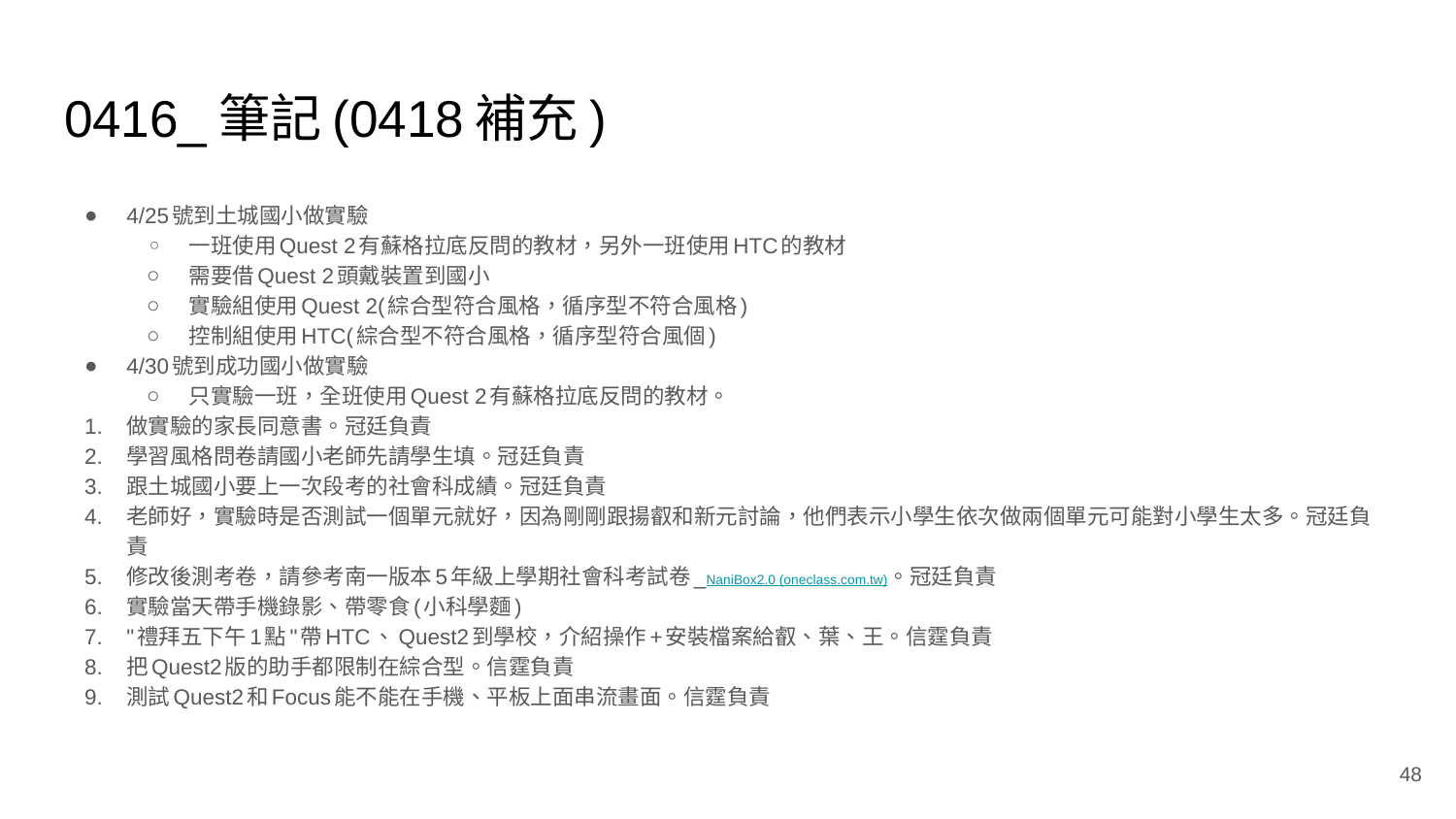

# 0416_筆記(0418補充)
4/25號到土城國小做實驗
一班使用Quest 2有蘇格拉底反問的教材，另外一班使用HTC的教材
需要借Quest 2頭戴裝置到國小
實驗組使用Quest 2(綜合型符合風格，循序型不符合風格)
控制組使用HTC(綜合型不符合風格，循序型符合風個)
4/30號到成功國小做實驗
只實驗一班，全班使用Quest 2有蘇格拉底反問的教材。
做實驗的家長同意書。冠廷負責
學習風格問卷請國小老師先請學生填。冠廷負責
跟土城國小要上一次段考的社會科成績。冠廷負責
老師好，實驗時是否測試一個單元就好，因為剛剛跟揚叡和新元討論，他們表示小學生依次做兩個單元可能對小學生太多。冠廷負責
修改後測考卷，請參考南一版本5年級上學期社會科考試卷_NaniBox2.0 (oneclass.com.tw)。冠廷負責
實驗當天帶手機錄影、帶零食(小科學麵)
"禮拜五下午1點"帶HTC、Quest2到學校，介紹操作+安裝檔案給叡、葉、王。信霆負責
把Quest2版的助手都限制在綜合型。信霆負責
測試Quest2和Focus能不能在手機、平板上面串流畫面。信霆負責
48